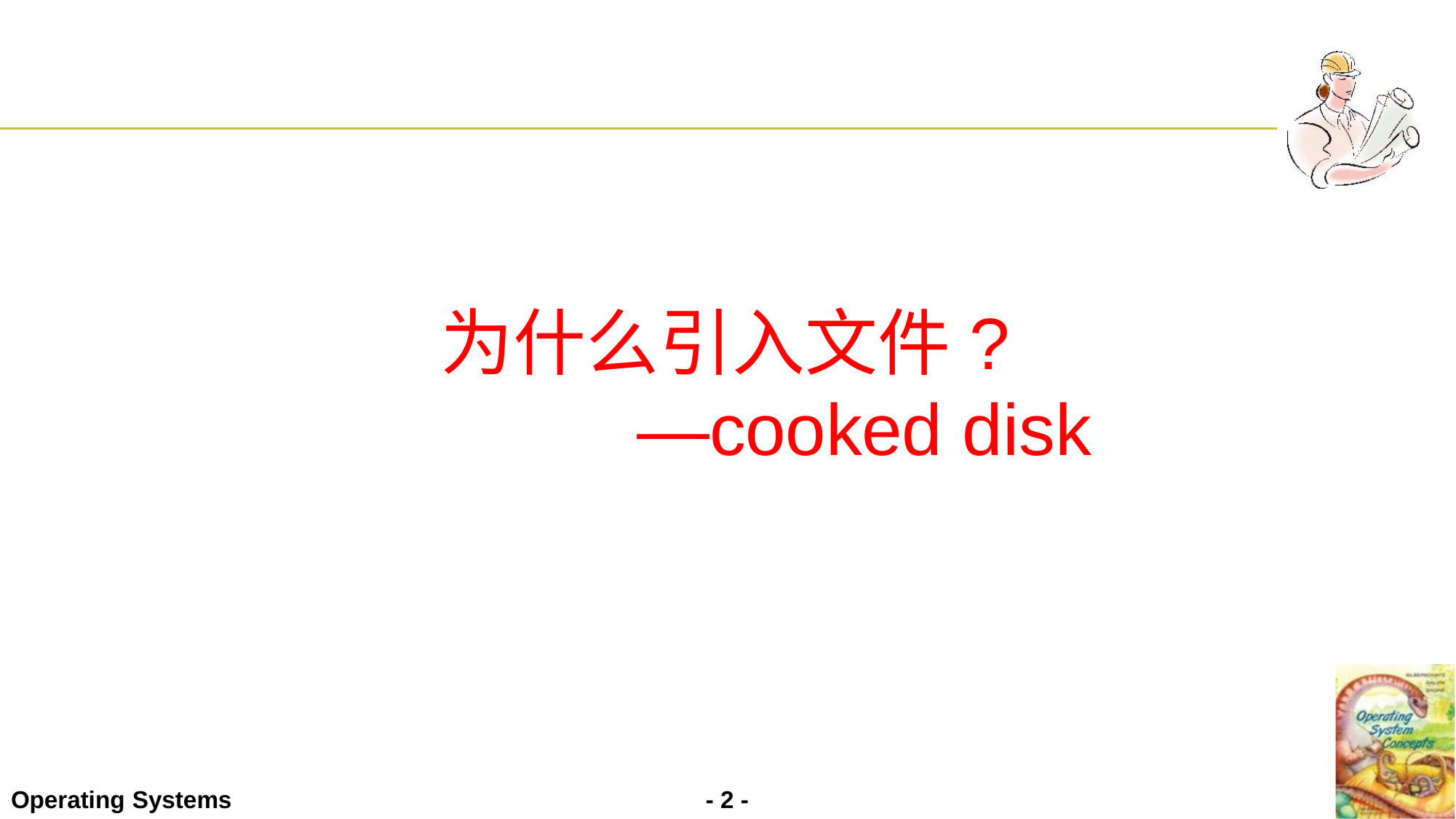

为什么引入文件?
—cooked disk

- 2 -
Operating Systems